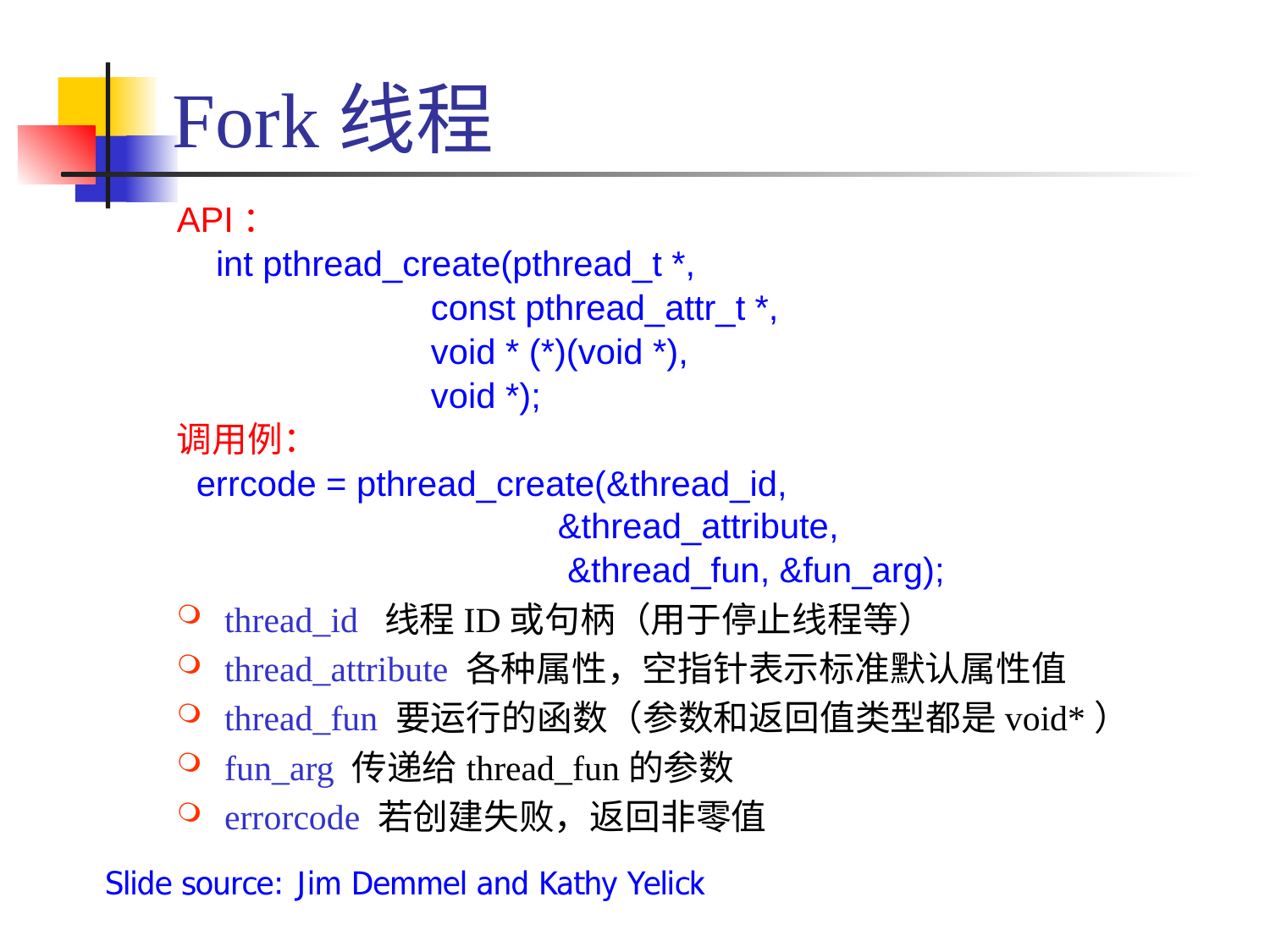

# Fork线程
API：
    int pthread_create(pthread_t *,
             		const pthread_attr_t *,
	          	void * (*)(void *),
                       	void *);
调用例：
  errcode = pthread_create(&thread_id, 			 			 	&thread_attribute,
                          		 &thread_fun, &fun_arg);
thread_id  线程ID或句柄（用于停止线程等）
thread_attribute 各种属性，空指针表示标准默认属性值
thread_fun 要运行的函数（参数和返回值类型都是void*）
fun_arg 传递给thread_fun的参数
errorcode 若创建失败，返回非零值
Slide source: Jim Demmel and Kathy Yelick